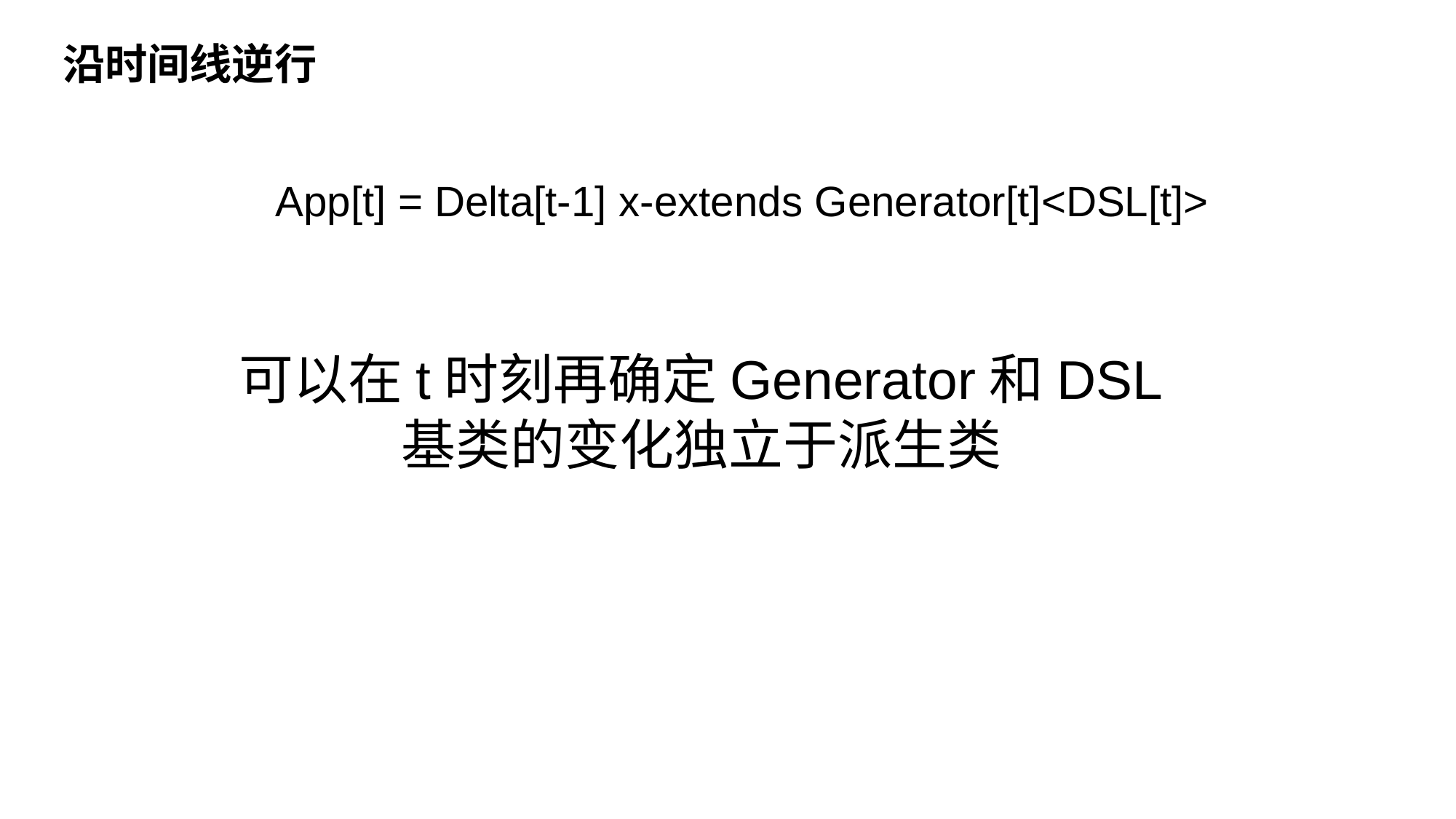

沿时间线逆行
              App[t] = Delta[t-1] x-extends Generator[t]<DSL[t]>
可以在t时刻再确定Generator和DSL
基类的变化独立于派生类